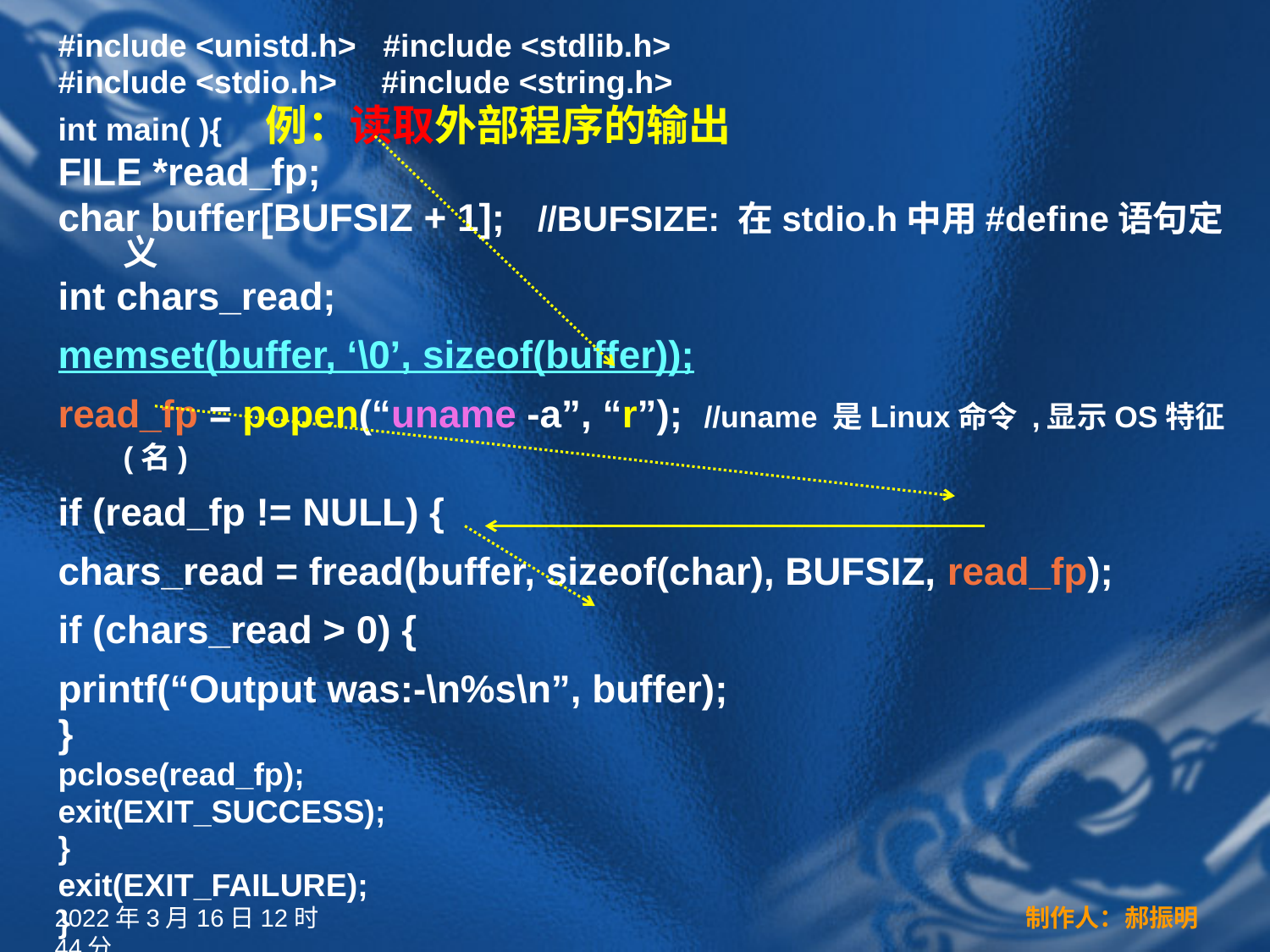

#
#include <unistd.h>   #include <stdlib.h>
#include <stdio.h>     #include <string.h>
int main( ){    例：读取外部程序的输出
FILE *read_fp;
char buffer[BUFSIZ + 1];   //BUFSIZE: 在stdio.h中用#define语句定义
int chars_read;
memset(buffer, ‘\0’, sizeof(buffer));
read_fp = popen(“uname -a”, “r”);  //uname 是Linux命令 ,显示OS特征(名)
if (read_fp != NULL) {
chars_read = fread(buffer, sizeof(char), BUFSIZ, read_fp);
if (chars_read > 0) {
printf(“Output was:-\n%s\n”, buffer);
}
pclose(read_fp);
exit(EXIT_SUCCESS);
}
exit(EXIT_FAILURE);
}
2022年3月16日12时44分
制作人：郝振明